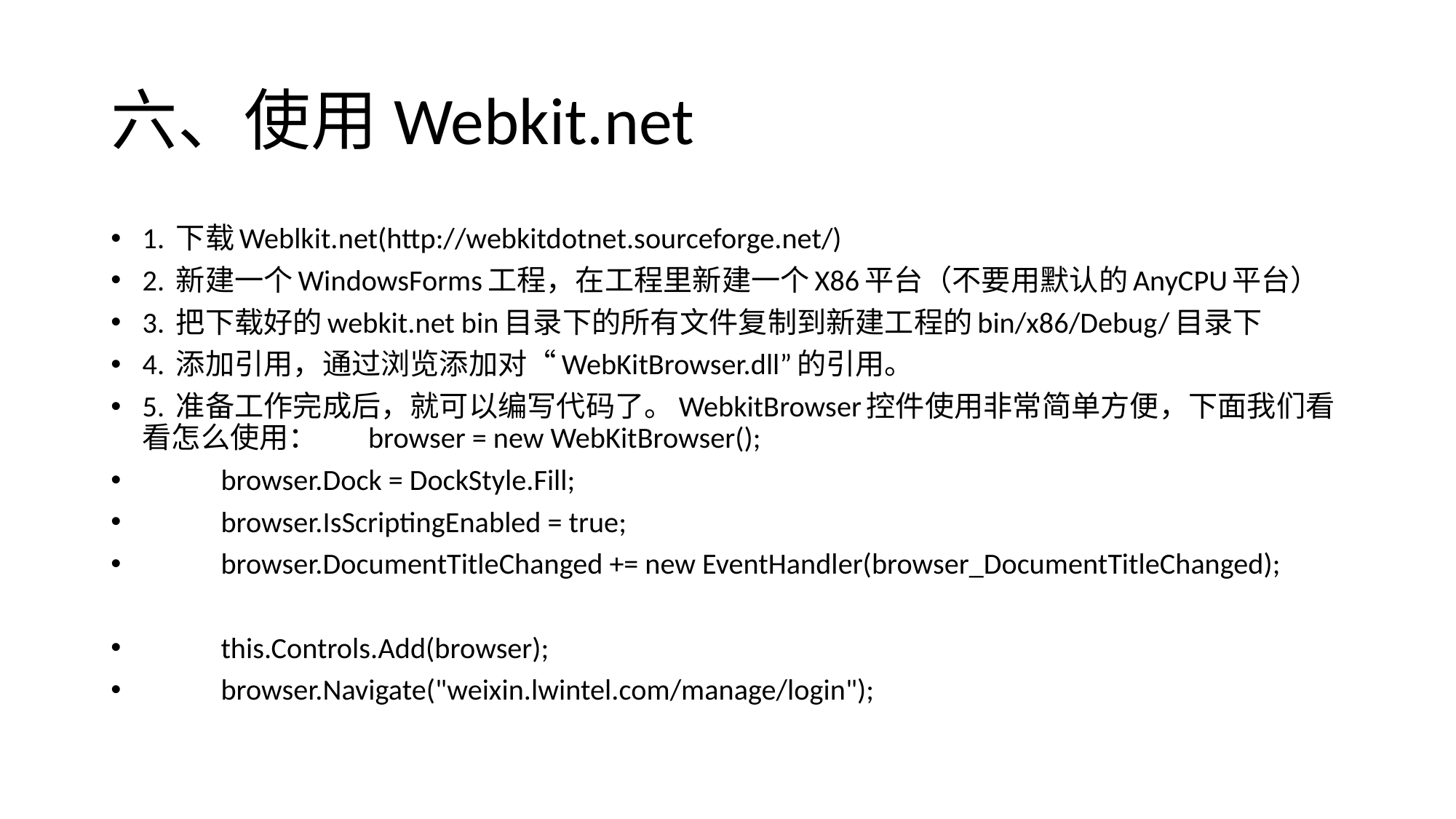

# 六、使用Webkit.net
1. 下载Weblkit.net(http://webkitdotnet.sourceforge.net/)
2. 新建一个WindowsForms工程，在工程里新建一个X86平台（不要用默认的AnyCPU平台）
3. 把下载好的webkit.net bin目录下的所有文件复制到新建工程的bin/x86/Debug/目录下
4. 添加引用，通过浏览添加对“WebKitBrowser.dll”的引用。
5. 准备工作完成后，就可以编写代码了。WebkitBrowser控件使用非常简单方便，下面我们看看怎么使用：   	browser = new WebKitBrowser();
            browser.Dock = DockStyle.Fill;
            browser.IsScriptingEnabled = true;
            browser.DocumentTitleChanged += new EventHandler(browser_DocumentTitleChanged);

            this.Controls.Add(browser);
            browser.Navigate("weixin.lwintel.com/manage/login");